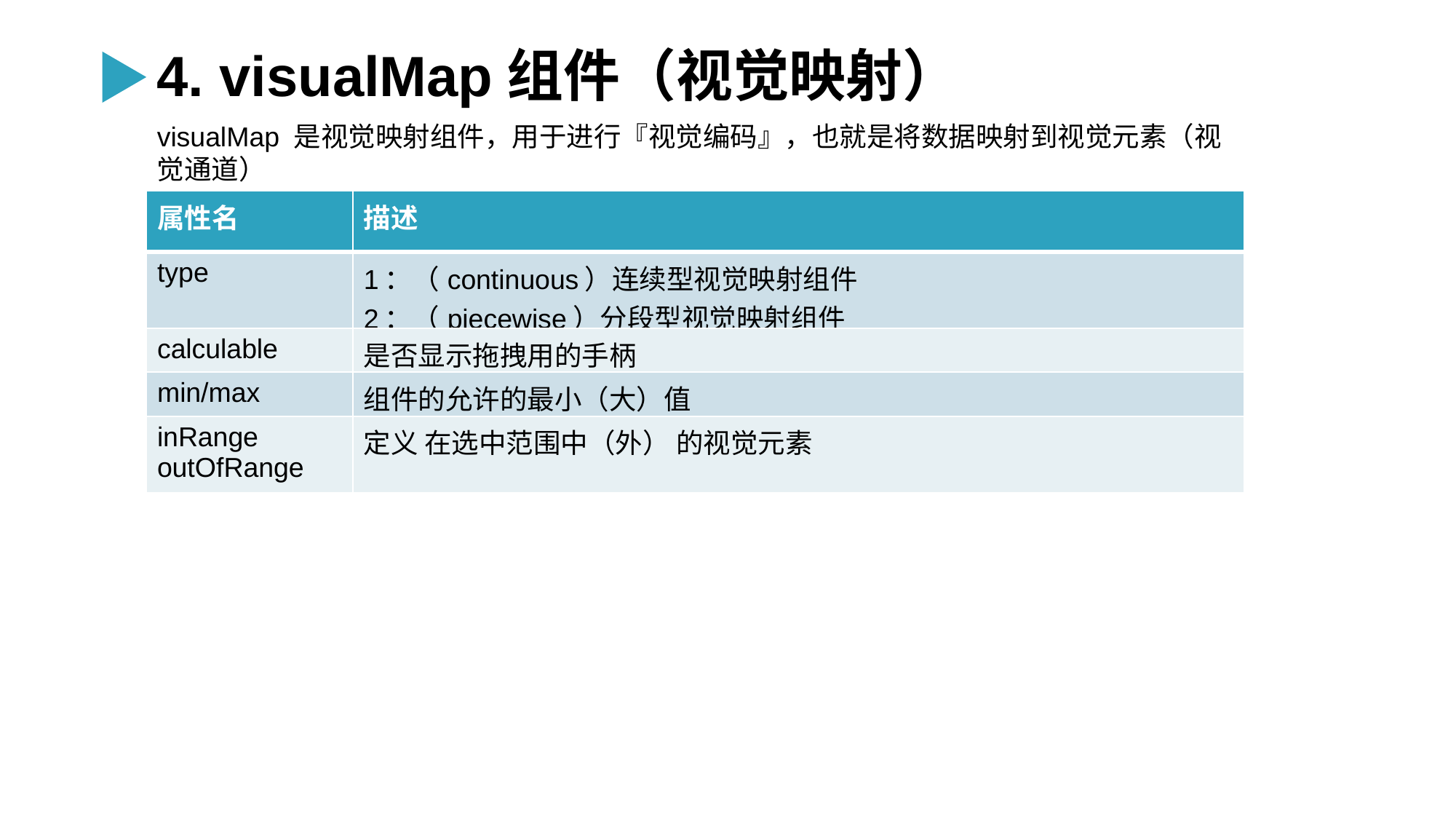

4. visualMap组件（视觉映射）

visualMap 是视觉映射组件，用于进行『视觉编码』，也就是将数据映射到视觉元素（视觉通道）
| 属性名 | 描述 |
| --- | --- |
| type | 1：（continuous）连续型视觉映射组件 2：（piecewise）分段型视觉映射组件 |
| calculable | 是否显示拖拽用的手柄 |
| min/max | 组件的允许的最小（大）值 |
| inRange outOfRange | 定义 在选中范围中（外） 的视觉元素 |